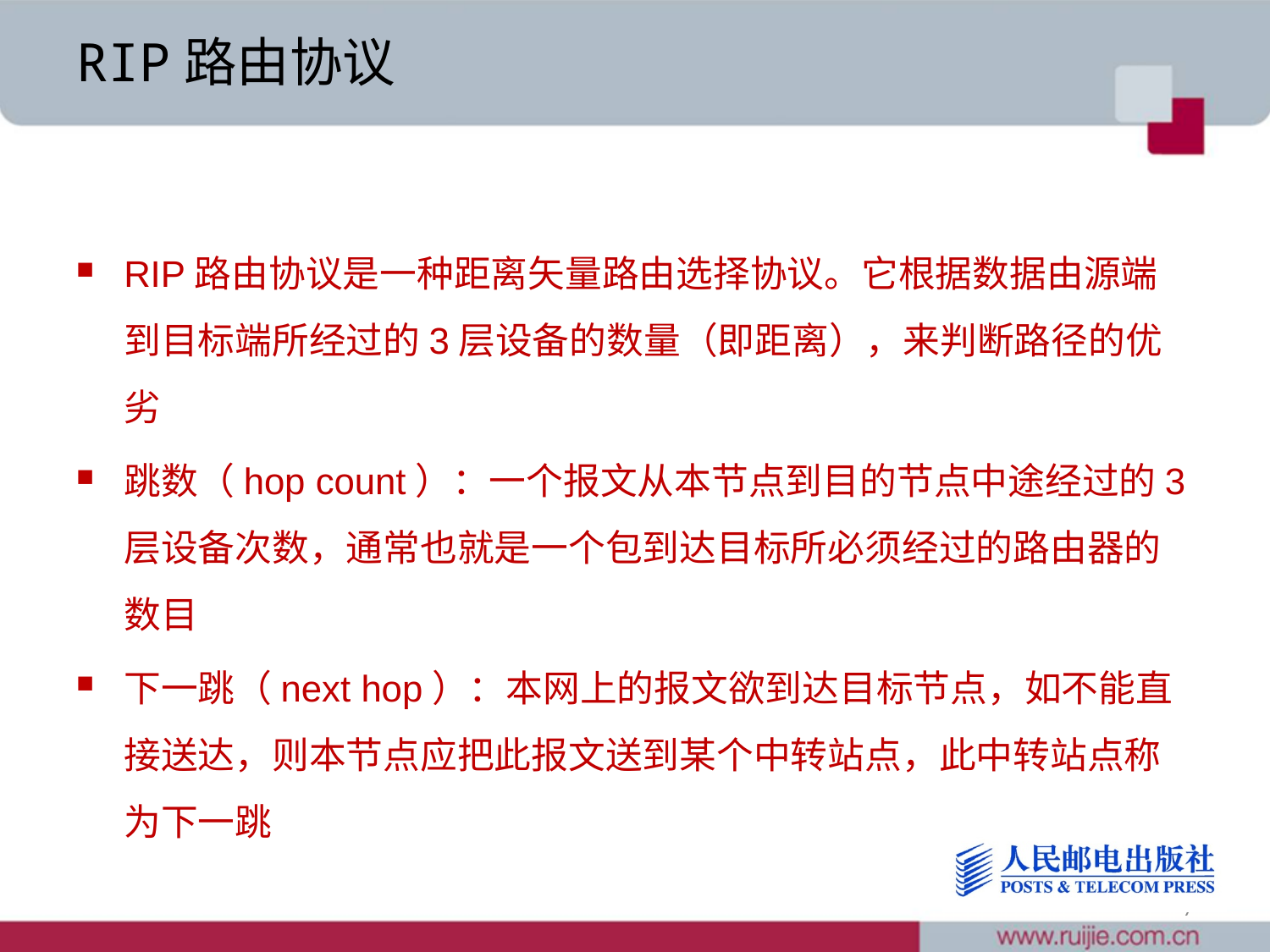

# RIP路由协议
RIP路由协议是一种距离矢量路由选择协议。它根据数据由源端到目标端所经过的3层设备的数量（即距离），来判断路径的优劣
跳数（hop count）：一个报文从本节点到目的节点中途经过的3层设备次数，通常也就是一个包到达目标所必须经过的路由器的数目
下一跳（next hop）：本网上的报文欲到达目标节点，如不能直接送达，则本节点应把此报文送到某个中转站点，此中转站点称为下一跳
7